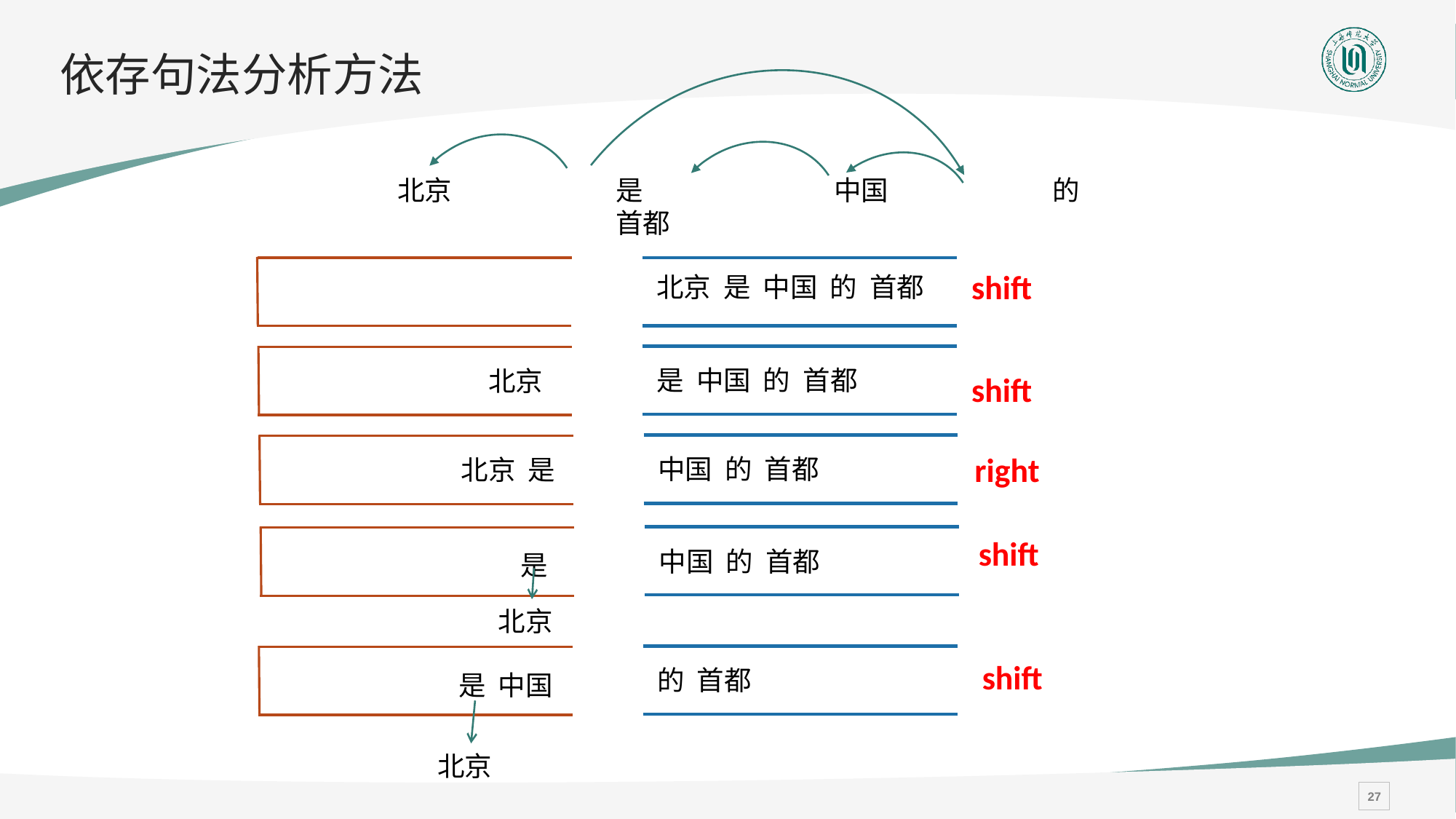

依存句法分析方法

北京		是		中国		的		首都
shift
北京  是  中国  的  首都
是  中国  的  首都
北京
shift
right
中国  的  首都
北京  是
shift
中国  的  首都
是
北京
shift
的  首都
是  中国
北京